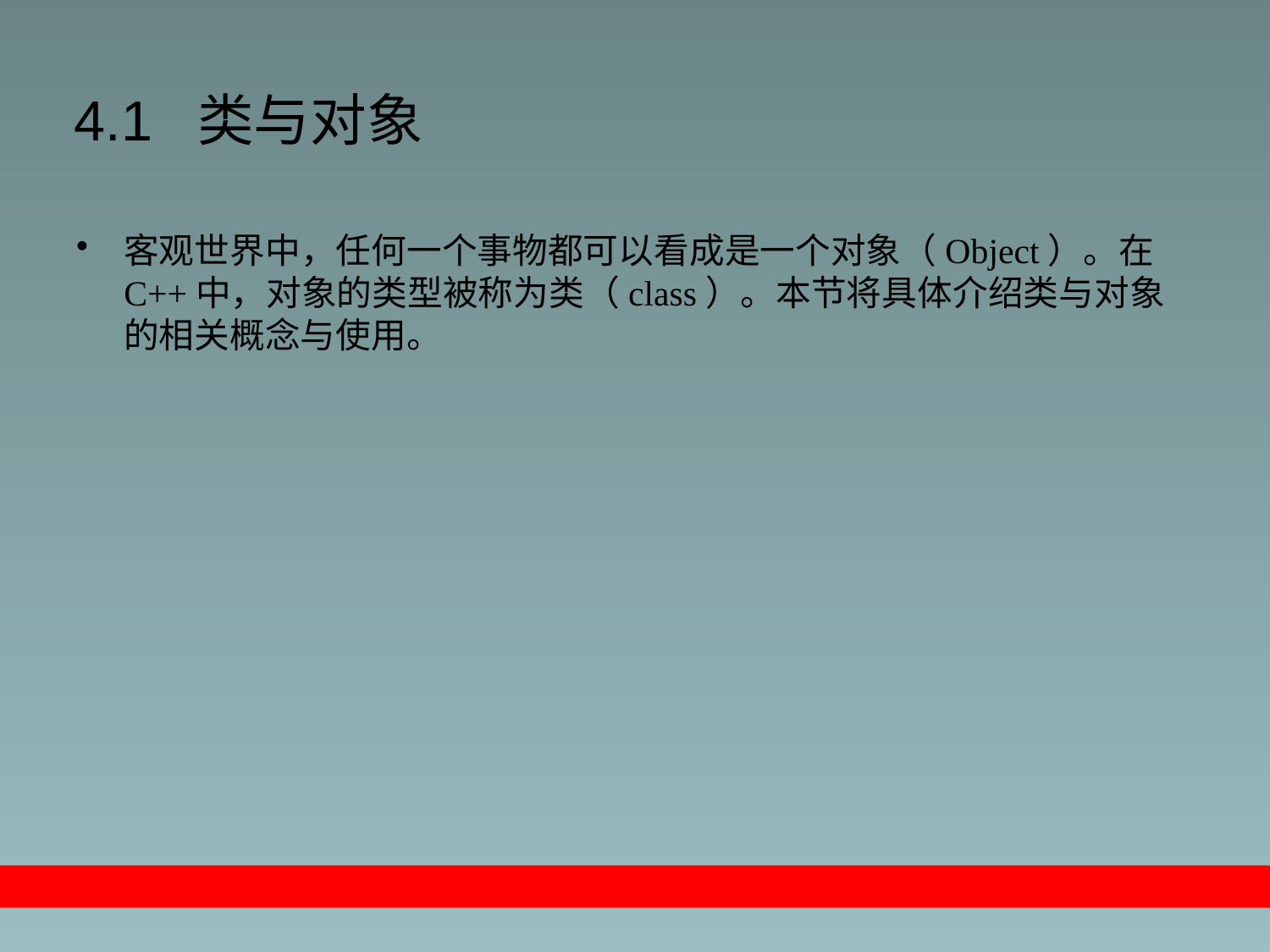

# 4.1  类与对象
客观世界中，任何一个事物都可以看成是一个对象（Object）。在C++中，对象的类型被称为类（class）。本节将具体介绍类与对象的相关概念与使用。